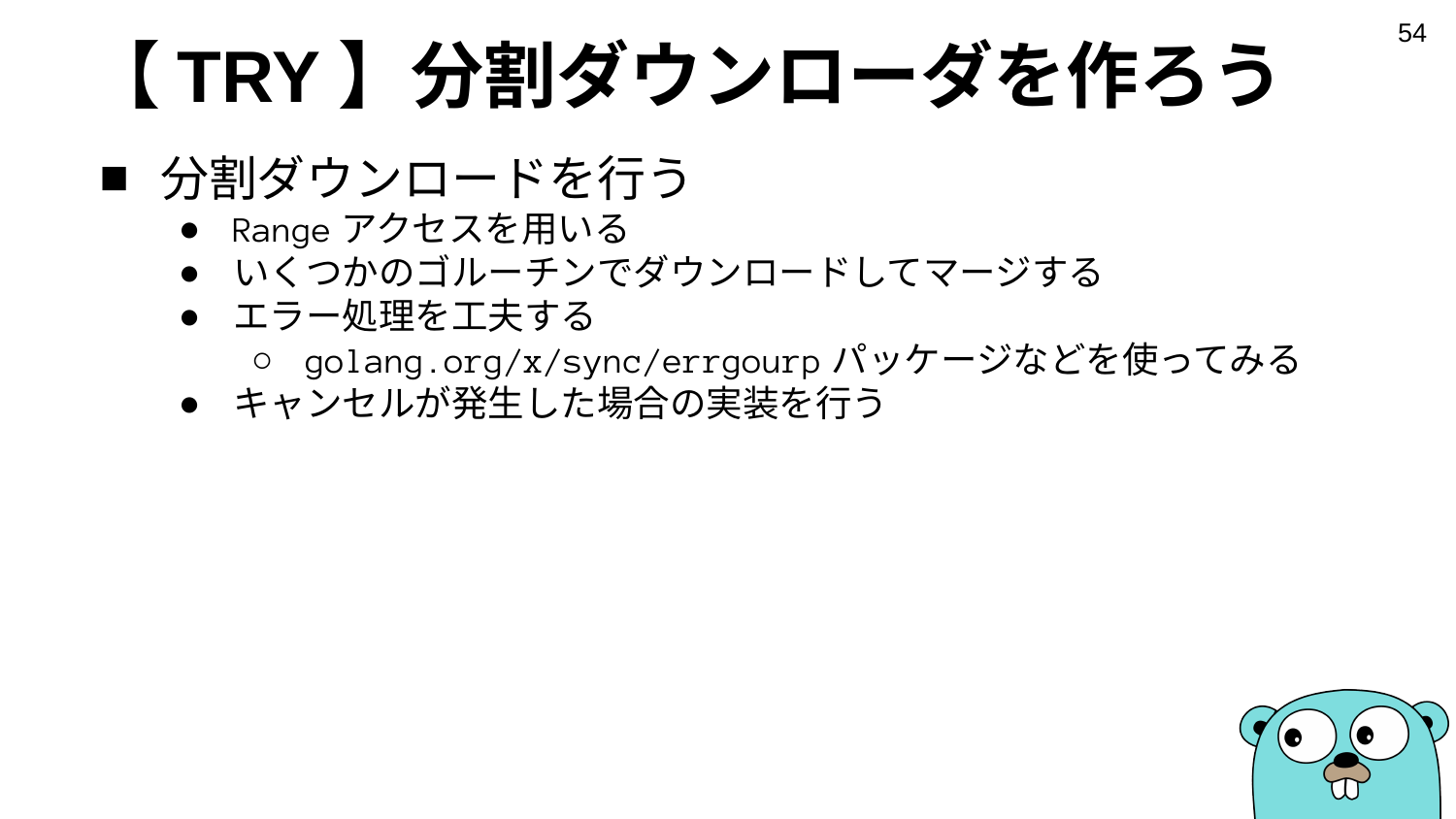

54
# 【TRY】分割ダウンローダを作ろう
分割ダウンロードを行う
Rangeアクセスを用いる
いくつかのゴルーチンでダウンロードしてマージする
エラー処理を工夫する
golang.org/x/sync/errgourpパッケージなどを使ってみる
キャンセルが発生した場合の実装を行う